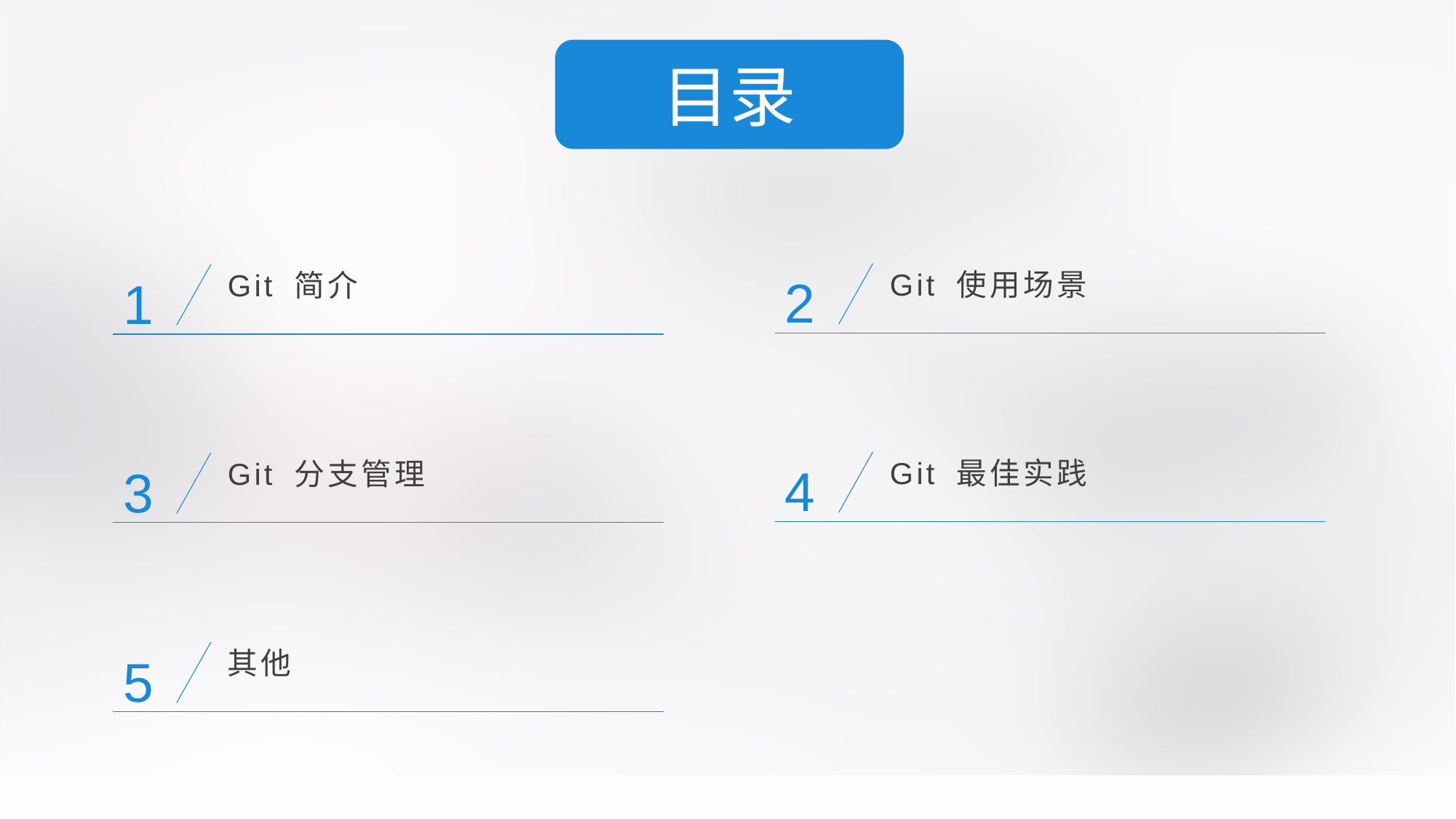

目录
2
Git 使用场景
1
Git 简介
4
Git 最佳实践
3
Git 分支管理
5
其他